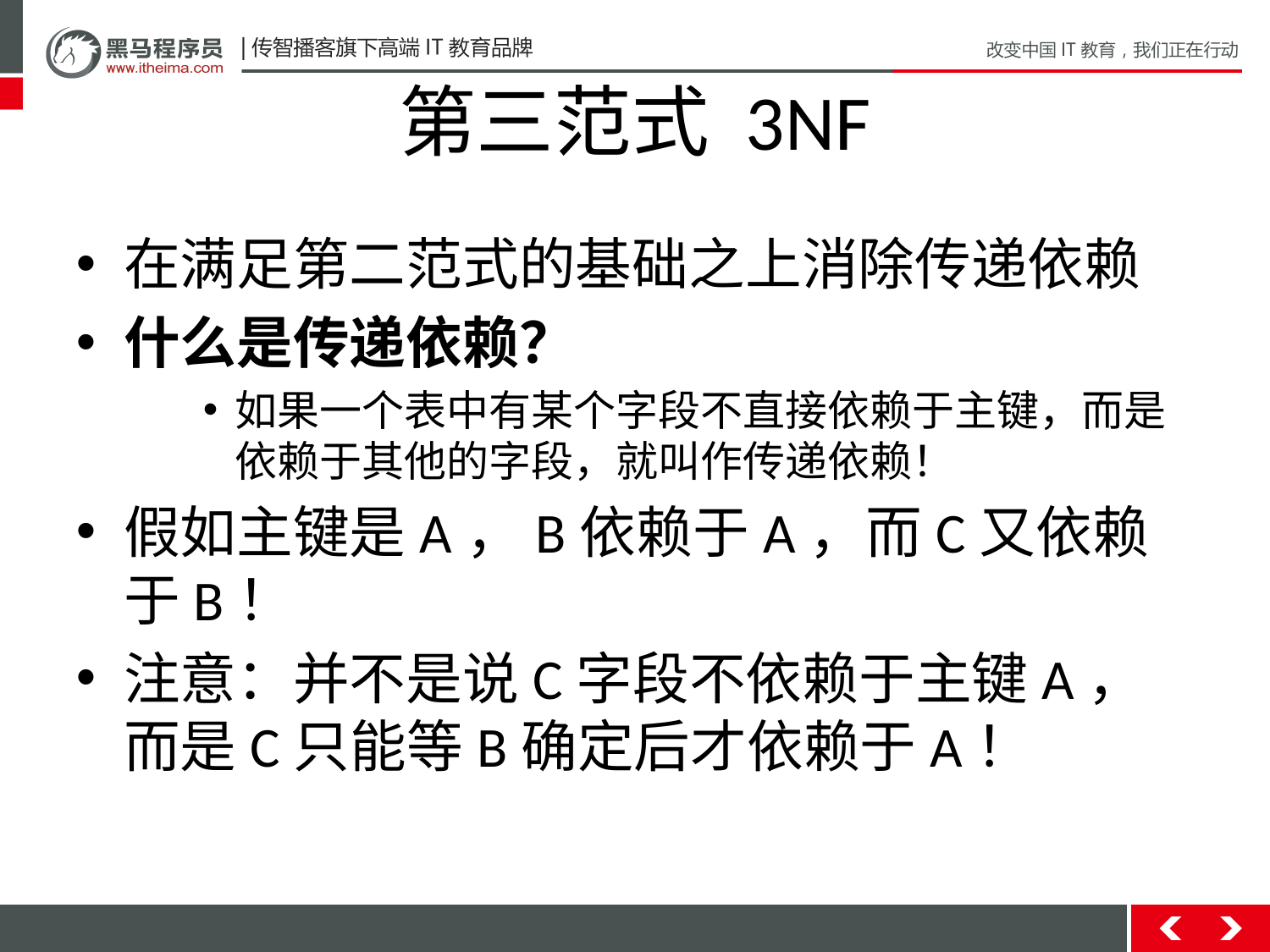

# 第三范式 3NF
在满足第二范式的基础之上消除传递依赖
什么是传递依赖？
如果一个表中有某个字段不直接依赖于主键，而是依赖于其他的字段，就叫作传递依赖！
假如主键是A，B依赖于A，而C又依赖于B！
注意：并不是说C字段不依赖于主键A，而是C只能等B确定后才依赖于A！